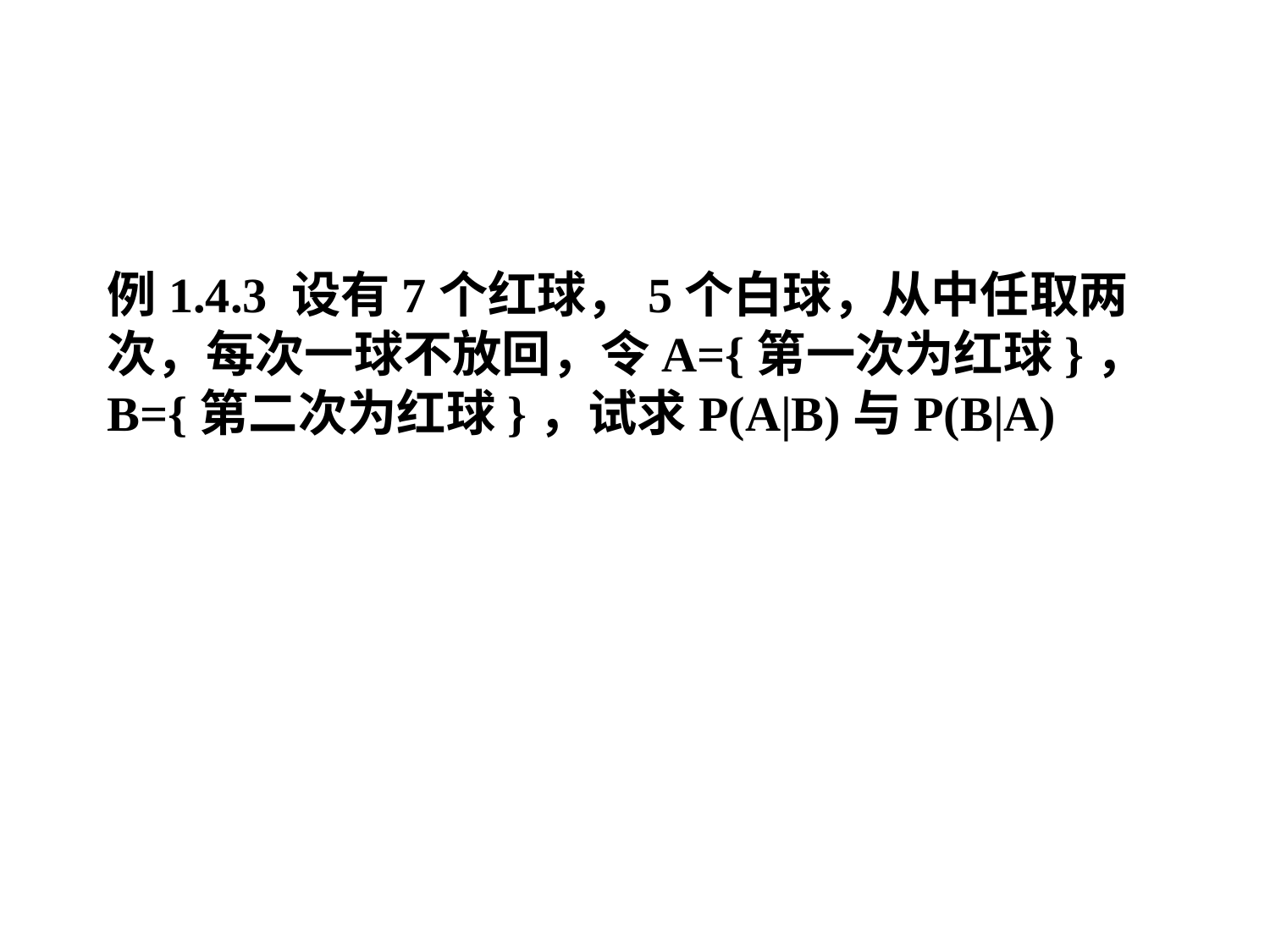

#

例1.4.3 设有7个红球，5个白球，从中任取两次，每次一球不放回，令A={第一次为红球}，B={第二次为红球}，试求P(A|B)与P(B|A)